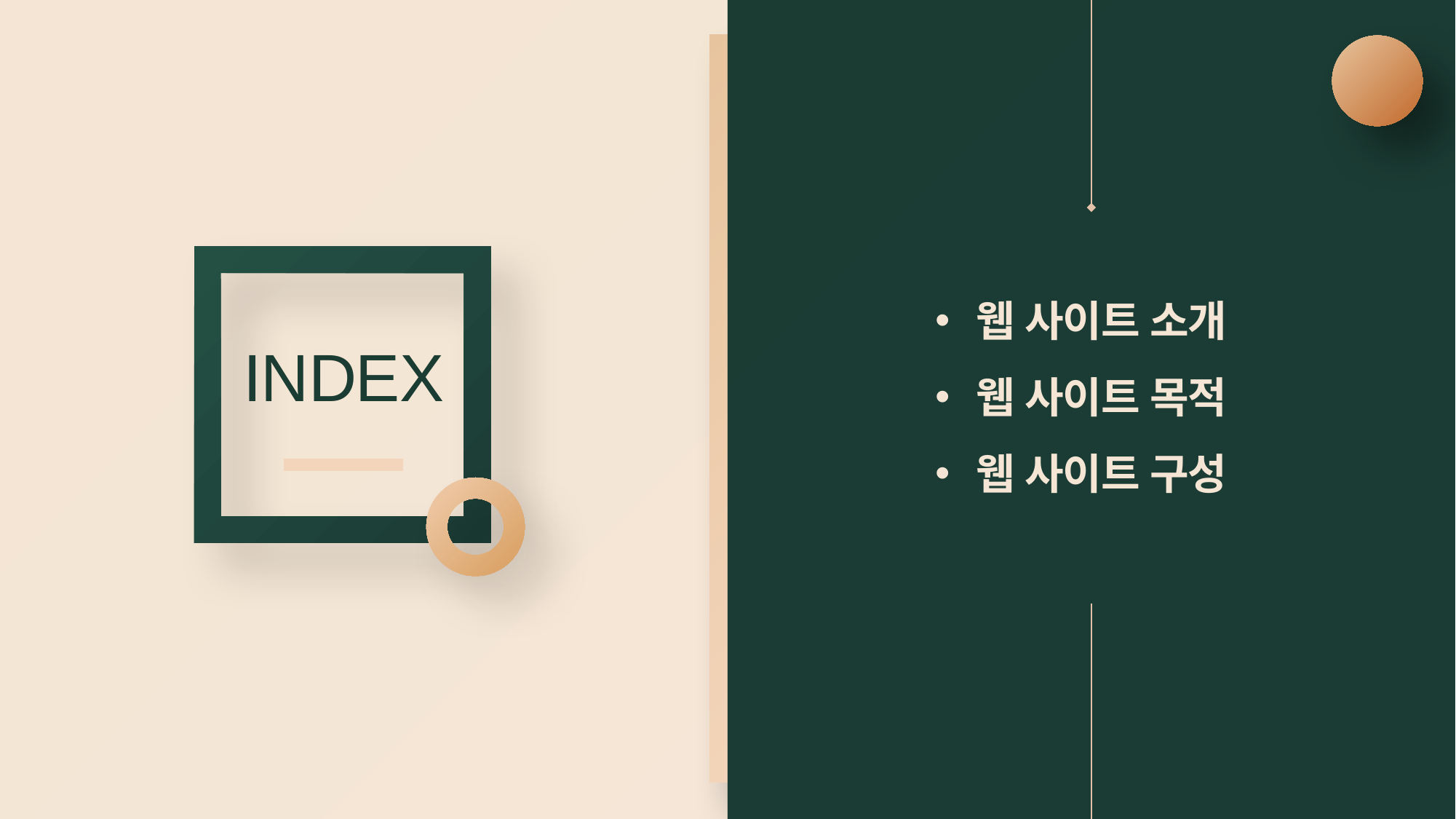

웹 사이트 소개
웹 사이트 목적
웹 사이트 구성

INDEX